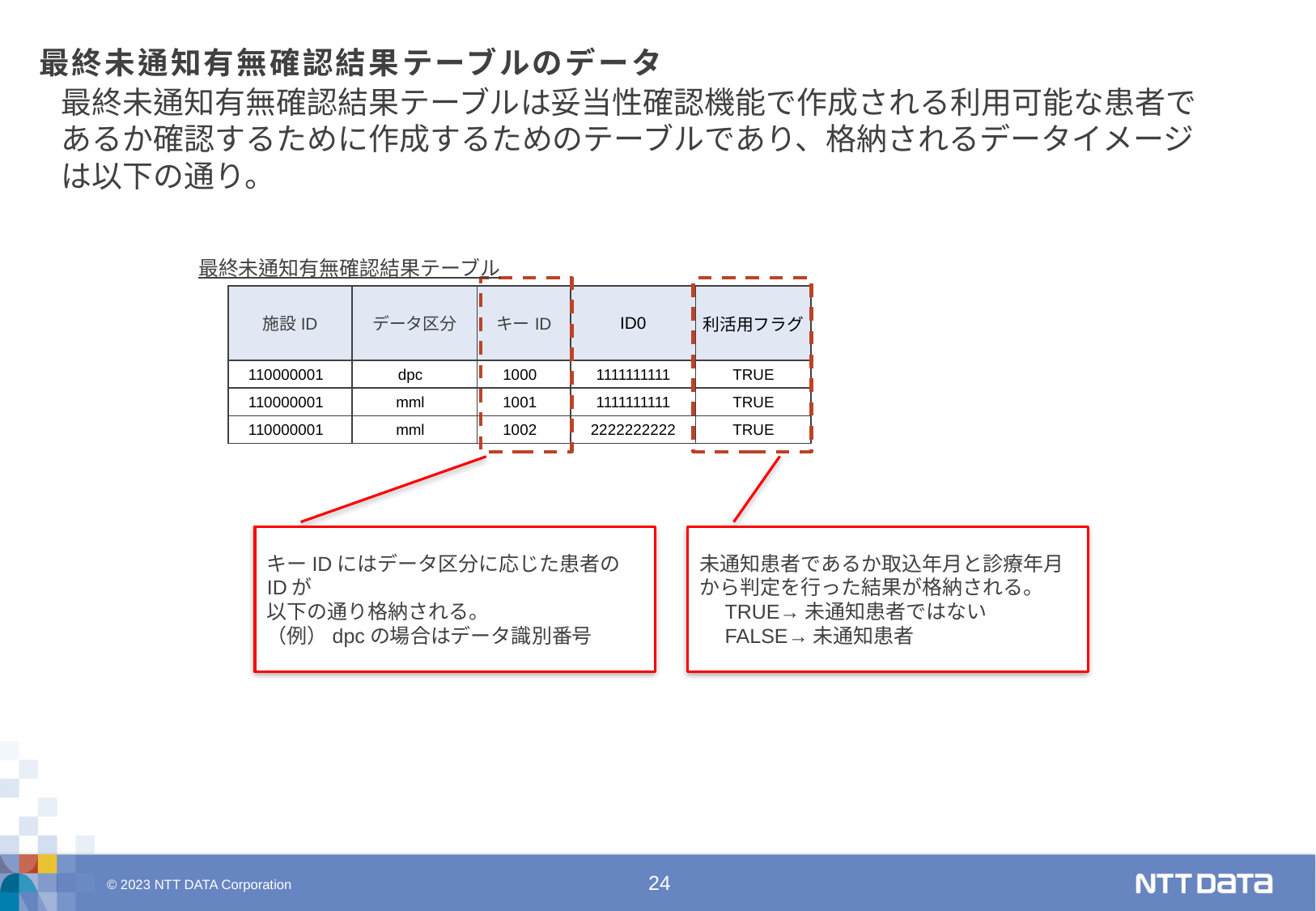

# 最終未通知有無確認結果テーブルのデータ
最終未通知有無確認結果テーブルは妥当性確認機能で作成される利用可能な患者であるか確認するために作成するためのテーブルであり、格納されるデータイメージは以下の通り。
最終未通知有無確認結果テーブル

| 施設ID | データ区分 | キーID | ID0 | 利活用フラグ |
| --- | --- | --- | --- | --- |
| 110000001 | dpc | 1000 | 1111111111 | TRUE |
| 110000001 | mml | 1001 | 1111111111 | TRUE |
| 110000001 | mml | 1002 | 2222222222 | TRUE |
キーIDにはデータ区分に応じた患者のIDが
以下の通り格納される。
（例）dpcの場合はデータ識別番号
未通知患者であるか取込年月と診療年月から判定を行った結果が格納される。
　TRUE→未通知患者ではない
　FALSE→未通知患者